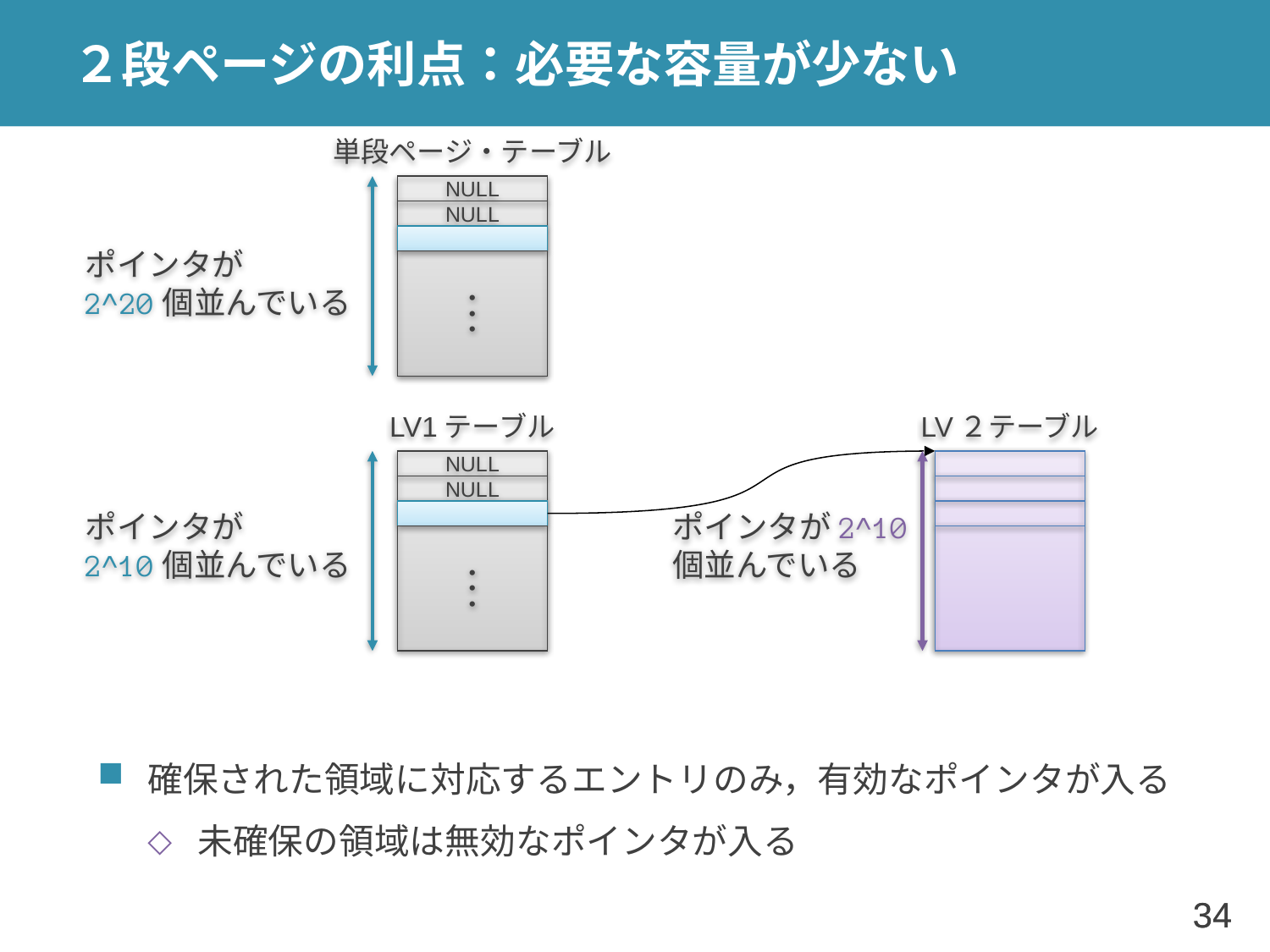

# ２段ページの利点：必要な容量が少ない
単段ページ・テーブル

NULL
NULL

･･･
ポインタが
2^20個並んでいる
LV1テーブル
LV２テーブル

NULL

NULL

ポインタが
2^10個並んでいる
･･･
ポインタが2^10
個並んでいる

確保された領域に対応するエントリのみ，有効なポインタが入る
未確保の領域は無効なポインタが入る